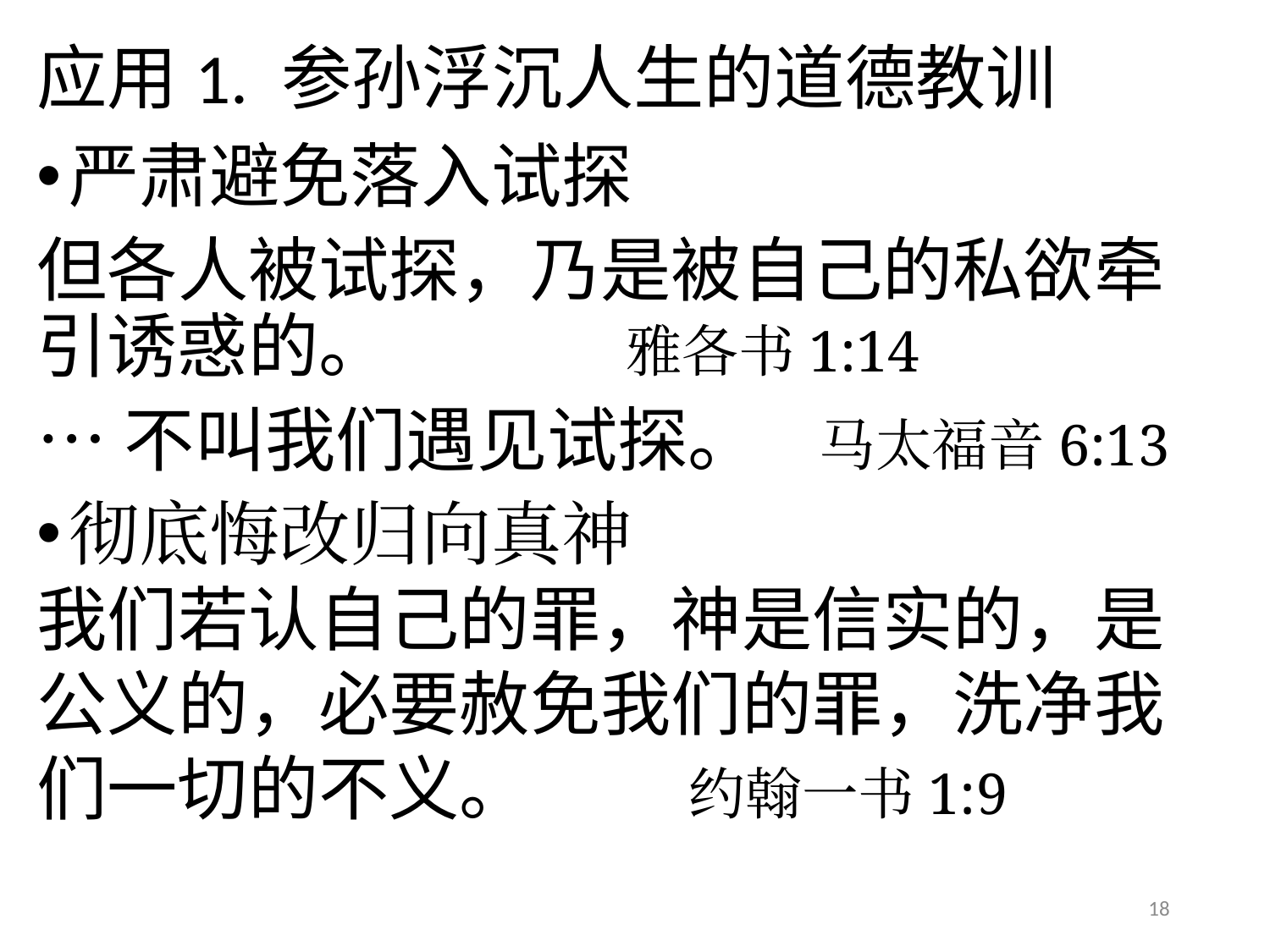

# 应用1. 参孙浮沉人生的道德教训
严肃避免落入试探
但各人被试探，乃是被自己的私欲牵引诱惑的。               雅各书1:14
…不叫我们遇见试探。    马太福音6:13
彻底悔改归向真神
我们若认自己的罪，神是信实的，是公义的，必要赦免我们的罪，洗净我们一切的不义。          约翰一书1:9

18